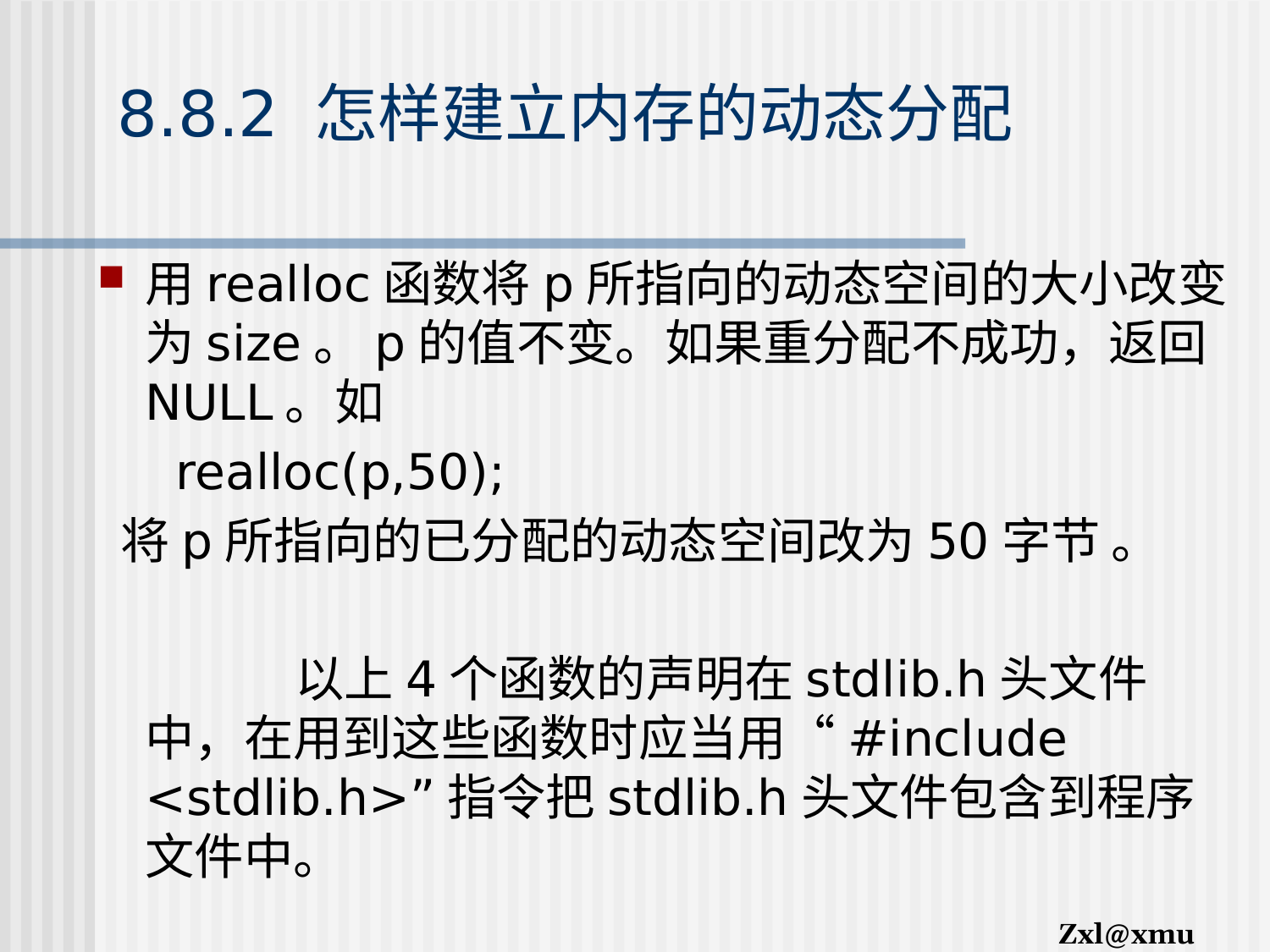

# 8.8.2 怎样建立内存的动态分配
用realloc函数将p所指向的动态空间的大小改变为size。p的值不变。如果重分配不成功，返回NULL。如
     realloc(p,50);
 将p所指向的已分配的动态空间改为50字节 。

		 以上4个函数的声明在stdlib.h头文件中，在用到这些函数时应当用“#include <stdlib.h>”指令把stdlib.h头文件包含到程序文件中。